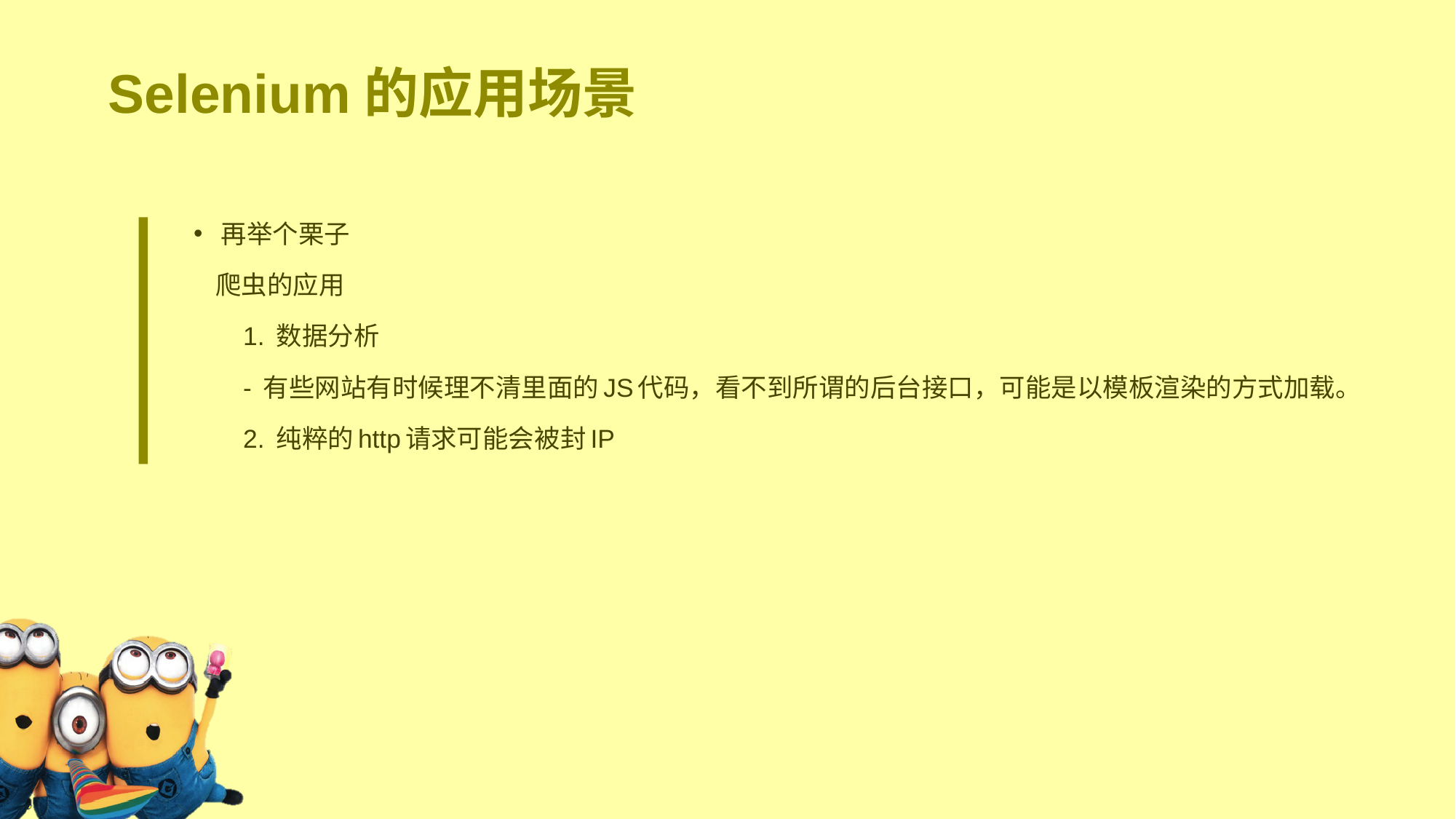

# Selenium的应用场景
再举个栗子
   爬虫的应用
       1. 数据分析
       - 有些网站有时候理不清里面的JS代码，看不到所谓的后台接口，可能是以模板渲染的方式加载。
       2. 纯粹的http请求可能会被封IP